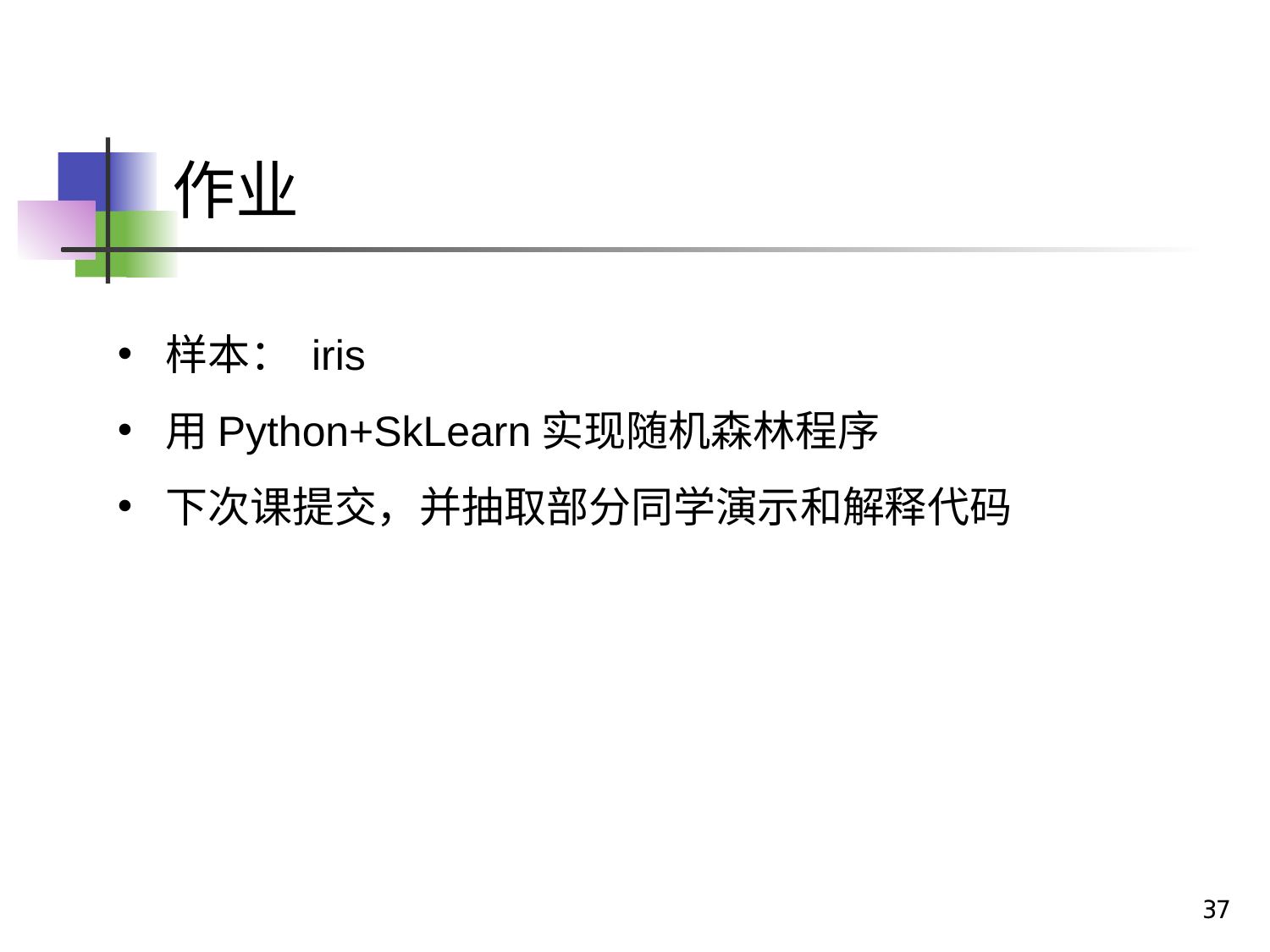

# 作业
样本： iris
用Python+SkLearn实现随机森林程序
下次课提交，并抽取部分同学演示和解释代码
37